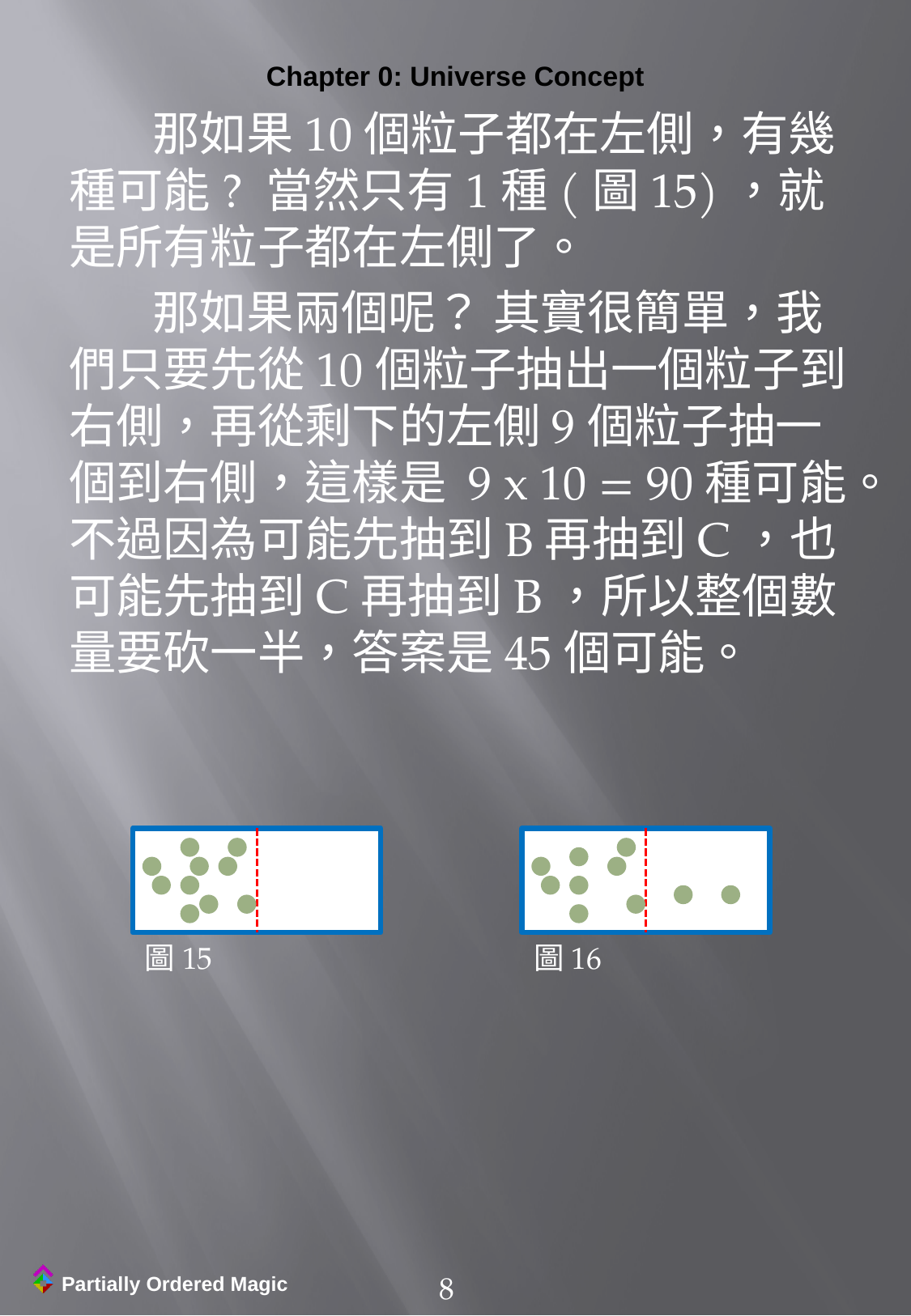

# Chapter 0: Universe Concept
那如果10個粒子都在左側，有幾種可能? 當然只有1種(圖15)，就是所有粒子都在左側了。
那如果兩個呢？ 其實很簡單，我們只要先從10個粒子抽出一個粒子到右側，再從剩下的左側9個粒子抽一個到右側，這樣是 9 x 10 = 90種可能。不過因為可能先抽到B再抽到C，也可能先抽到C再抽到B，所以整個數量要砍一半，答案是45個可能。

圖15

圖16